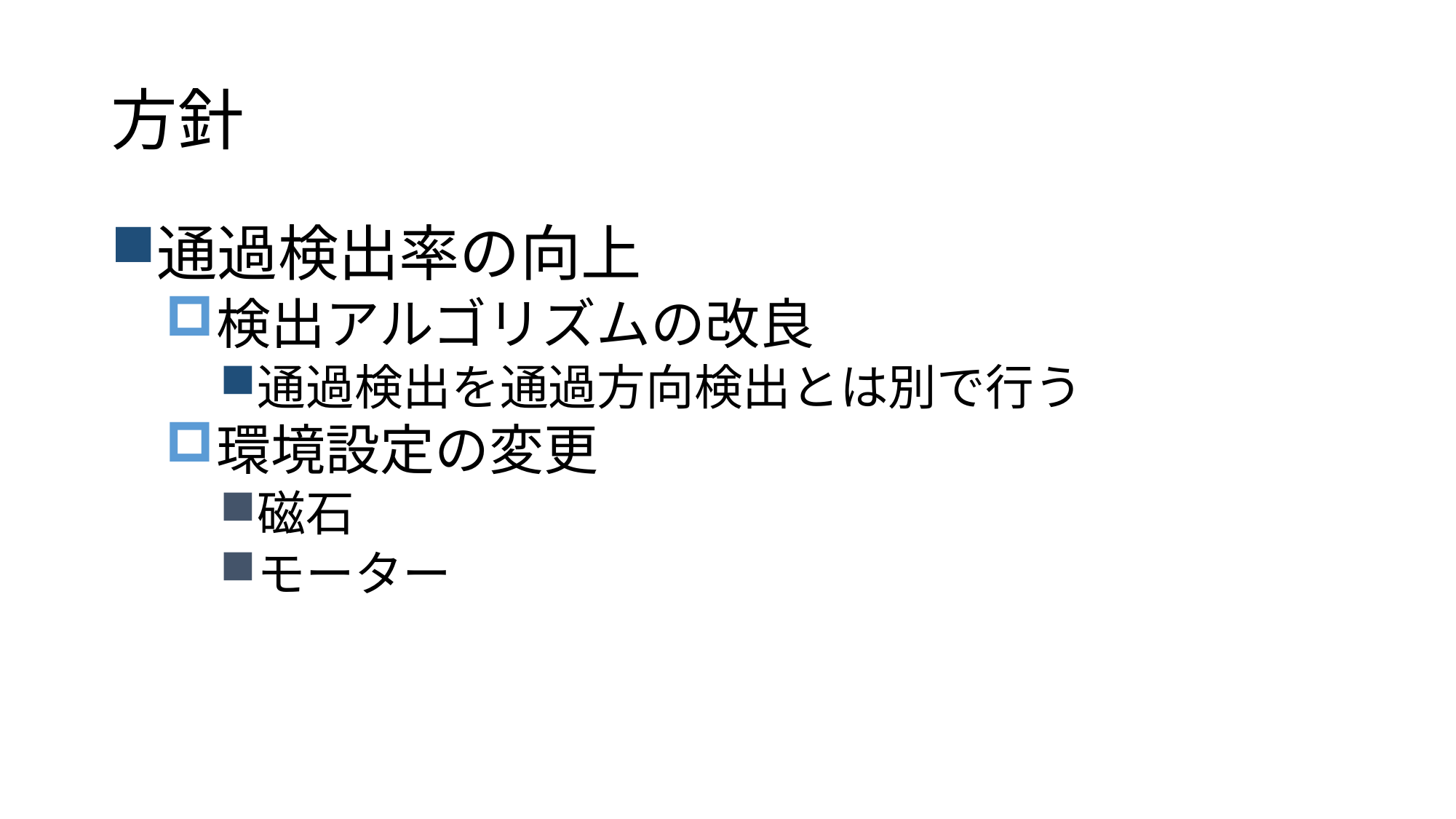

# 方針
通過検出率の向上
検出アルゴリズムの改良
通過検出を通過方向検出とは別で行う
環境設定の変更
磁石
モーター